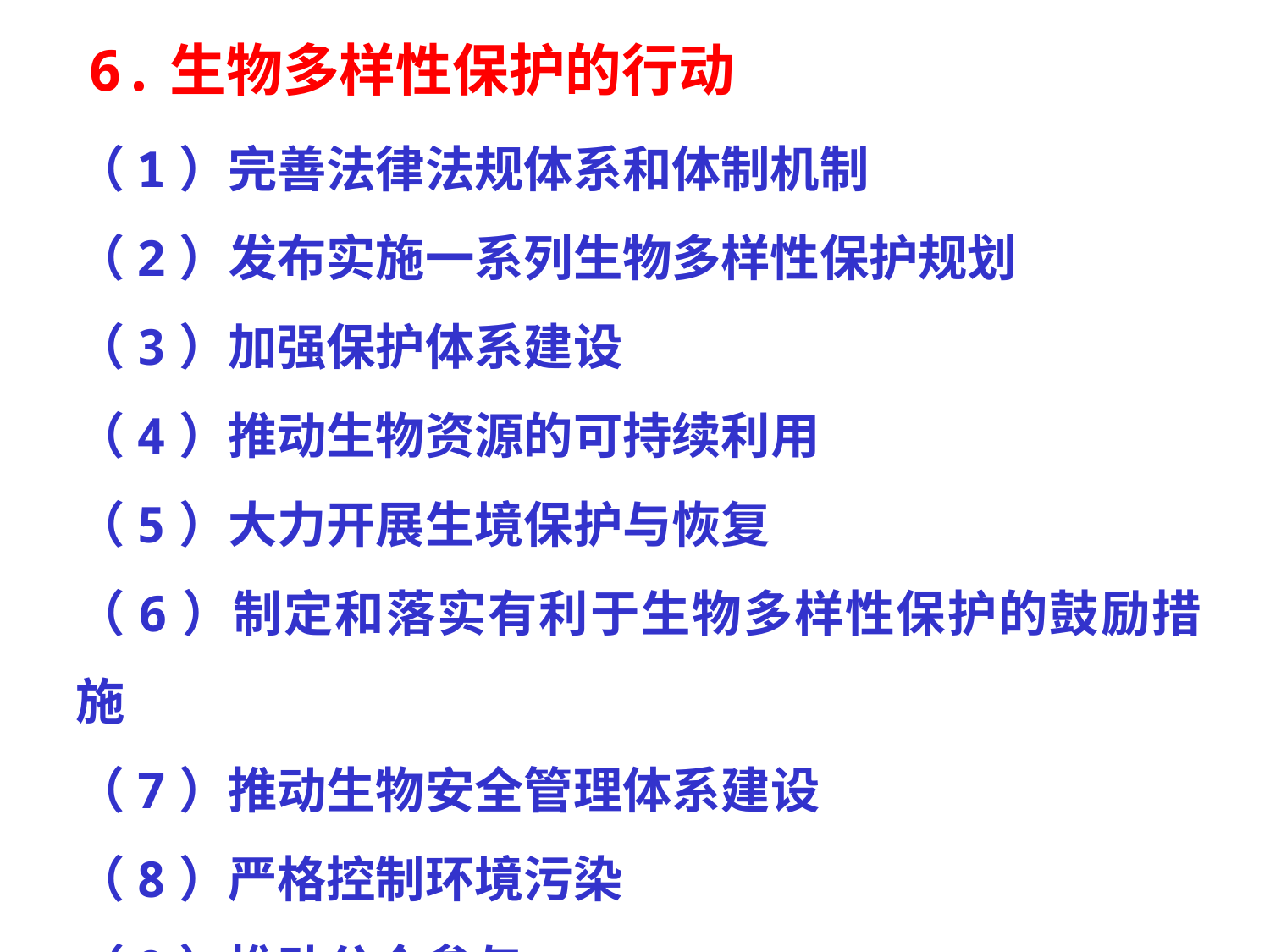

6.生物多样性保护的行动
（1）完善法律法规体系和体制机制
（2）发布实施一系列生物多样性保护规划
（3）加强保护体系建设
（4）推动生物资源的可持续利用
（5）大力开展生境保护与恢复
（6）制定和落实有利于生物多样性保护的鼓励措施
（7）推动生物安全管理体系建设
（8）严格控制环境污染
（9）推动公众参与